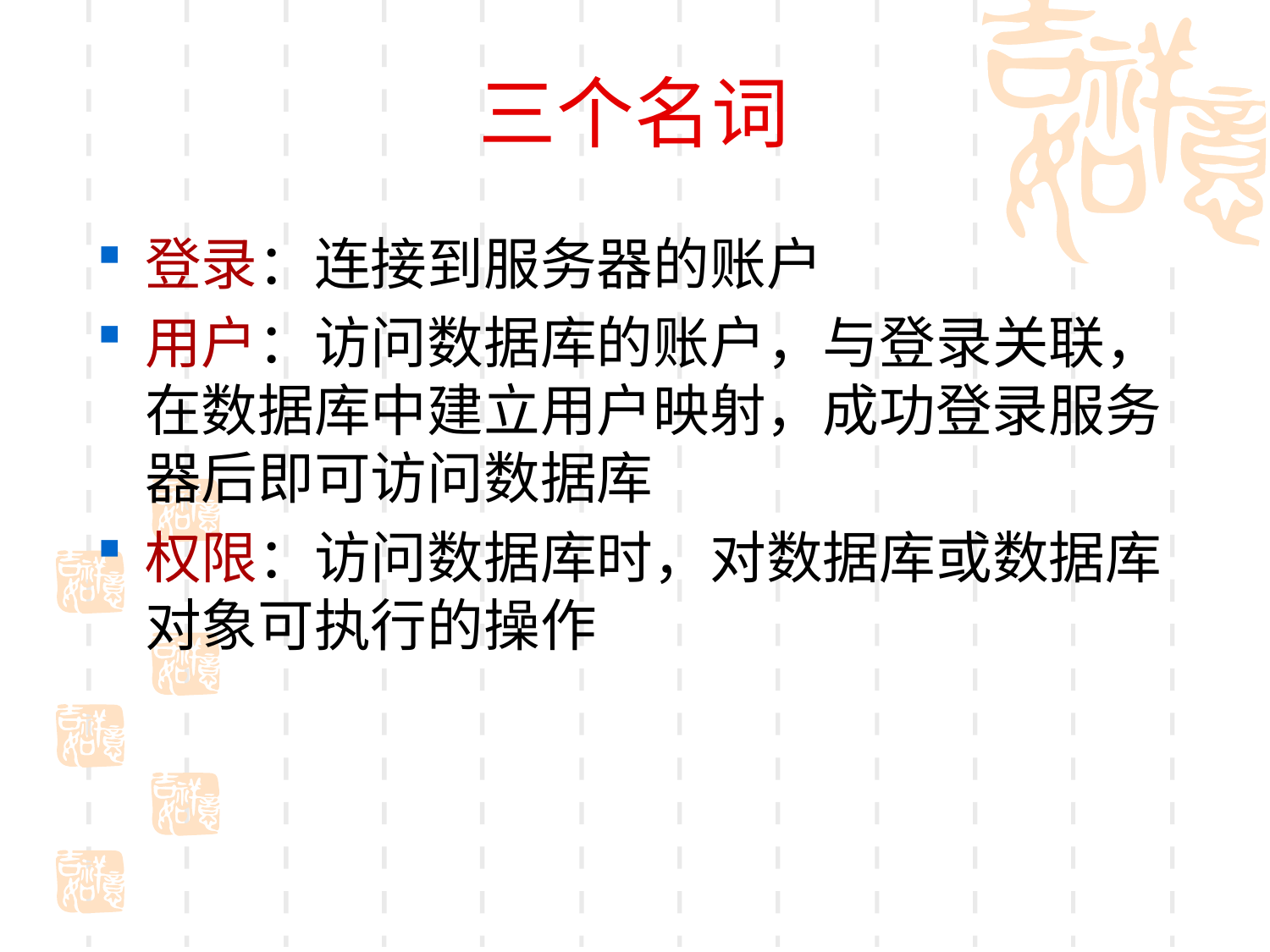

# 三个名词
登录：连接到服务器的账户
用户：访问数据库的账户，与登录关联，在数据库中建立用户映射，成功登录服务器后即可访问数据库
权限：访问数据库时，对数据库或数据库对象可执行的操作